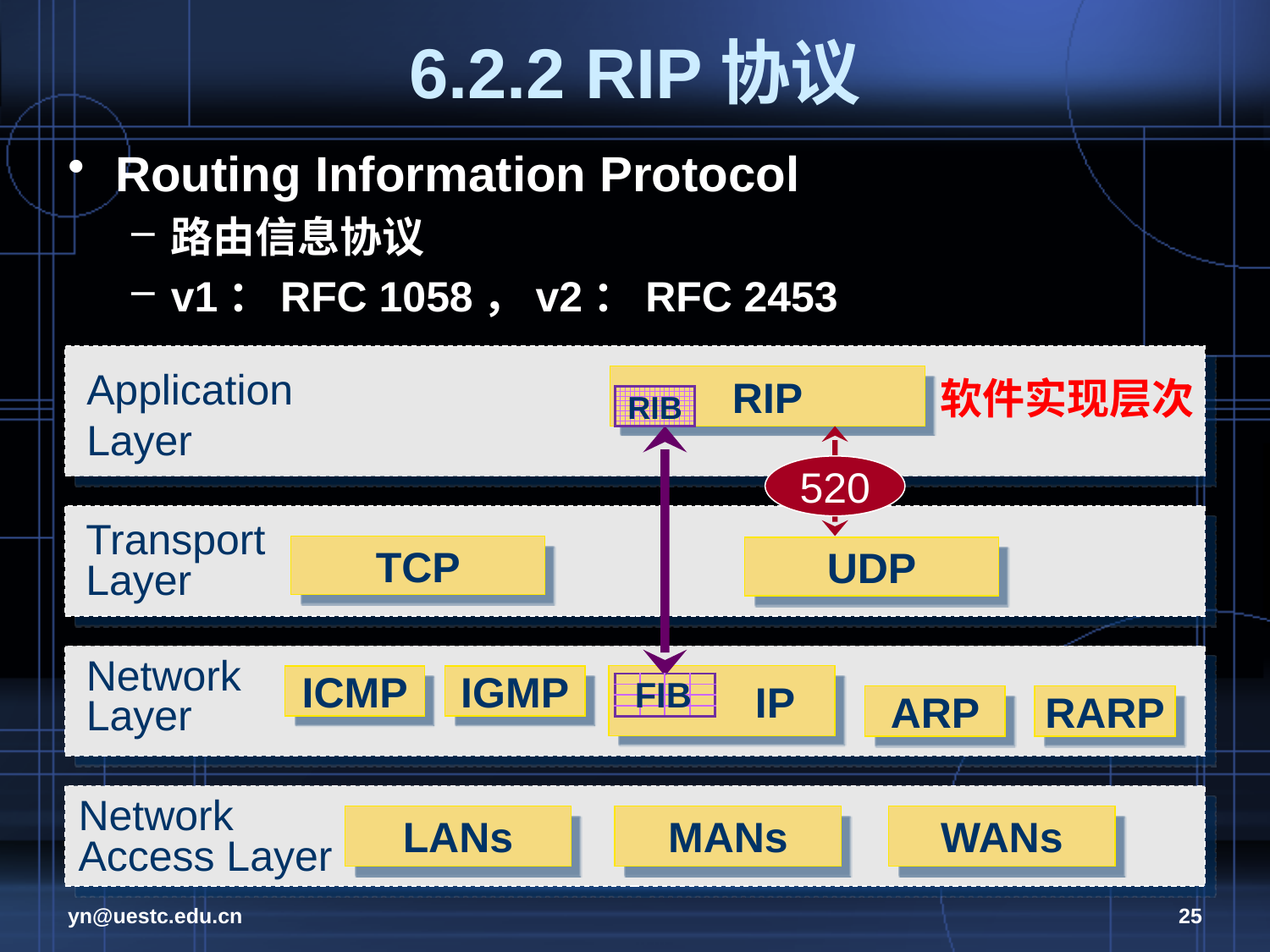

# 6.2.2 RIP协议
Routing Information Protocol
路由信息协议
v1：RFC 1058，v2：RFC 2453

Application
Layer
RIP
软件实现层次
RIB

520

Transport
Layer
TCP
UDP

Network
Layer
ICMP
IGMP
         IP
FIB
|  |  |  |  |
| --- | --- | --- | --- |
|  |  |  |  |
|  |  |  |  |
|  |  |  |  |
ARP
RARP

Network
Access Layer
LANs
MANs
WANs
yn@uestc.edu.cn
25